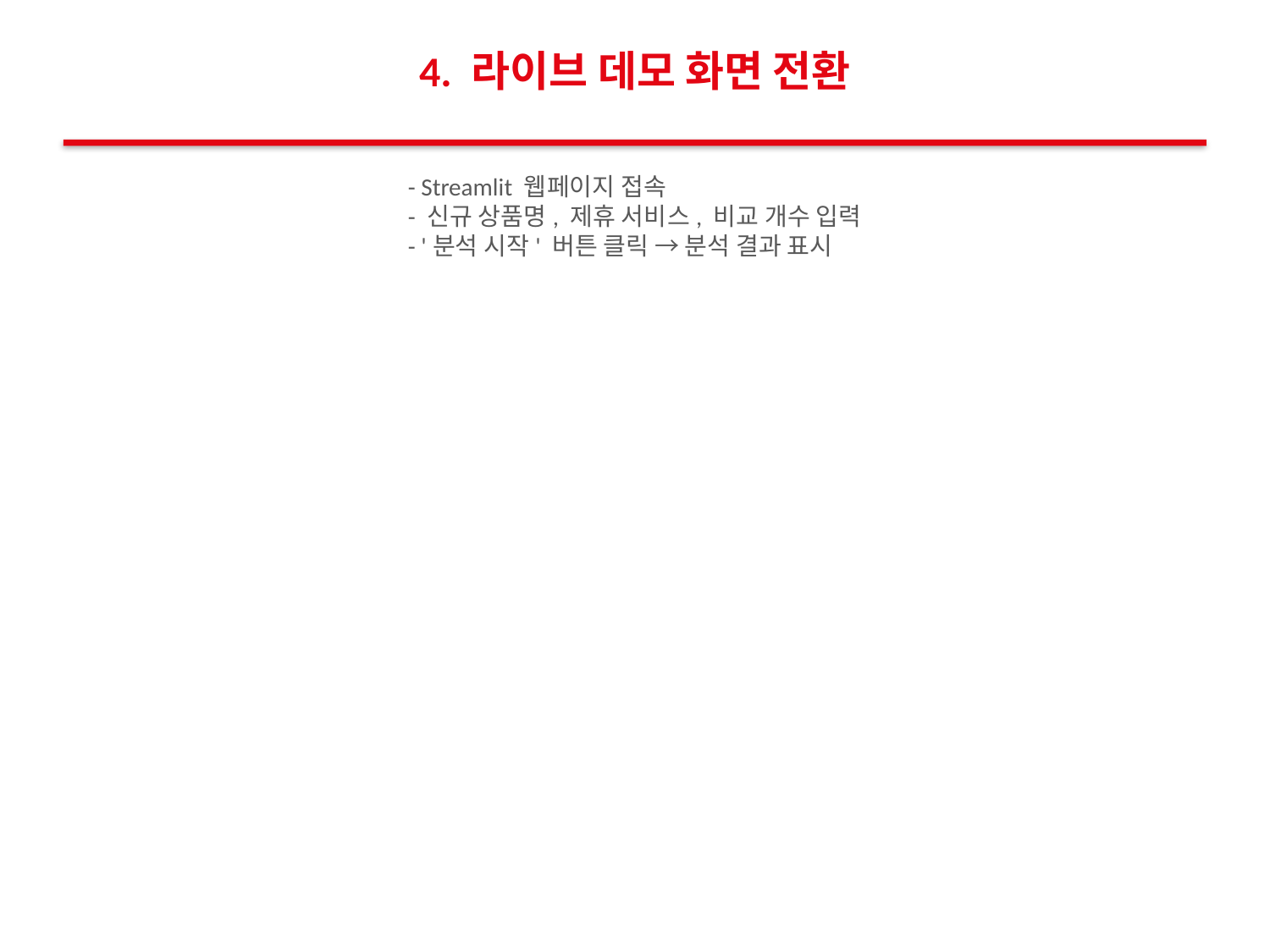

4. 라이브 데모 화면 전환

- Streamlit 웹페이지 접속
- 신규 상품명, 제휴 서비스, 비교 개수 입력
- '분석 시작' 버튼 클릭 → 분석 결과 표시